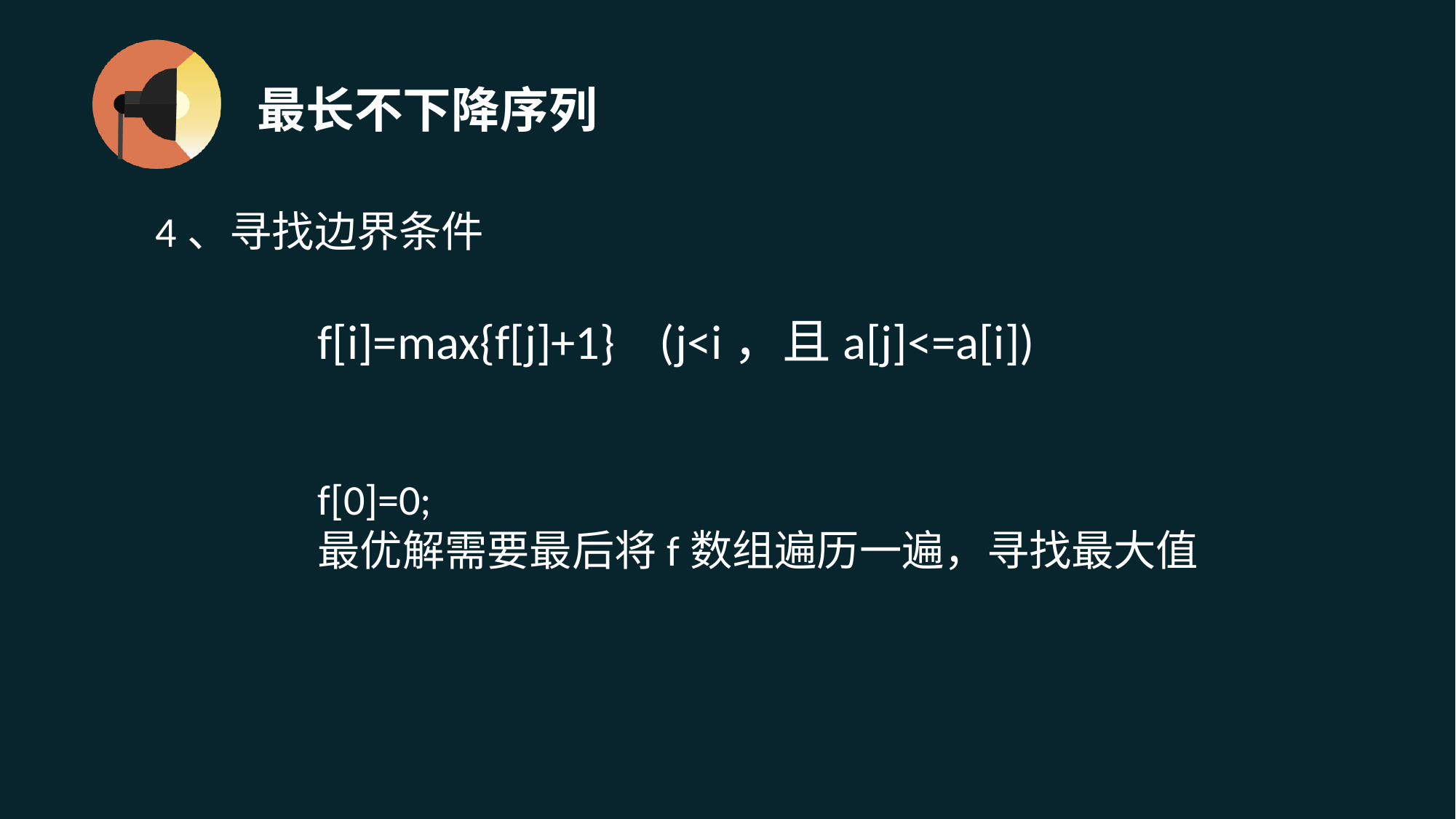

# 最长不下降序列
4、寻找边界条件

f[i]=max{f[j]+1}    (j<i，且a[j]<=a[i])
f[0]=0;
最优解需要最后将f数组遍历一遍，寻找最大值